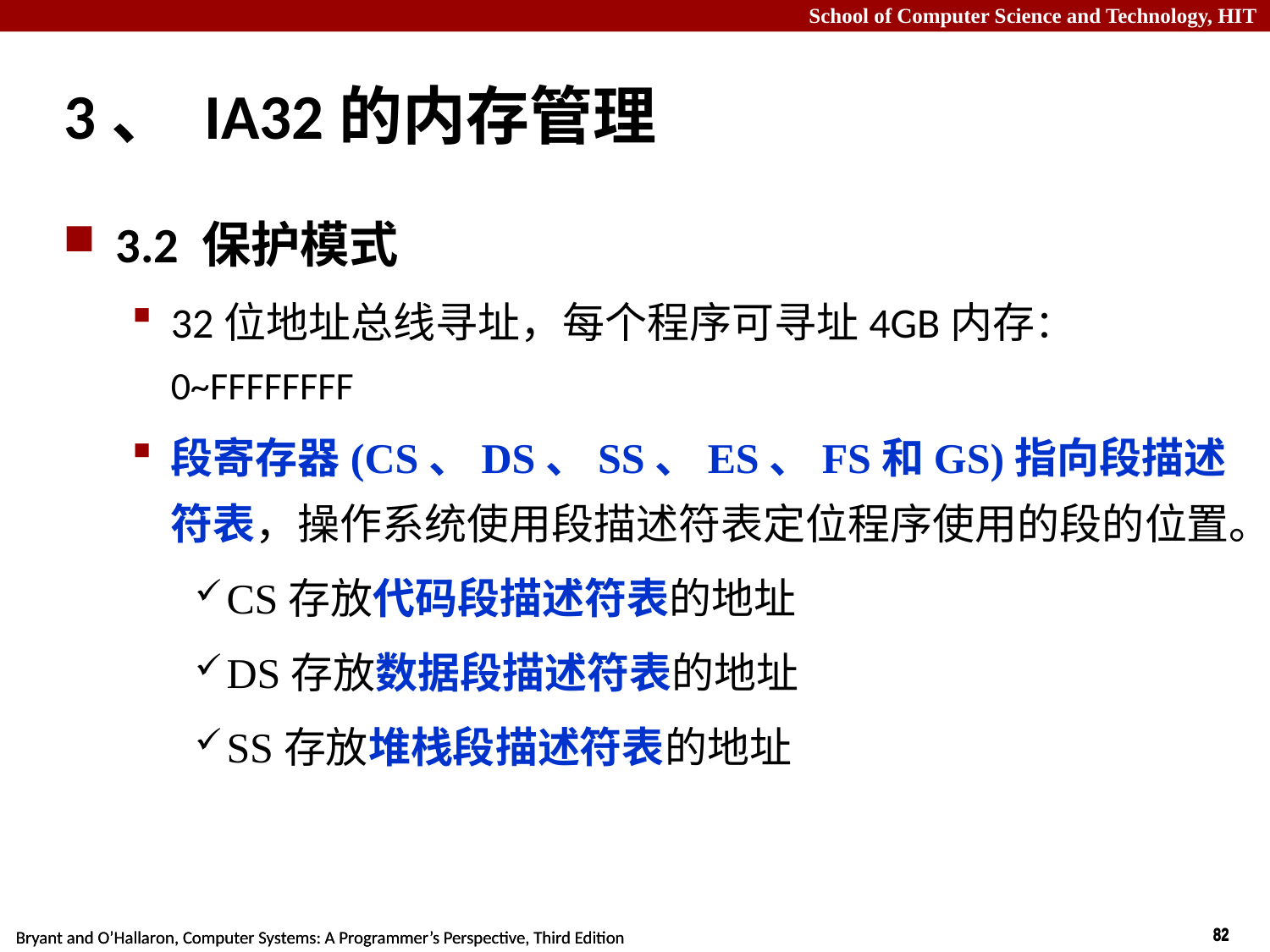

# 3、 IA32的内存管理
3.2 保护模式
32位地址总线寻址，每个程序可寻址4GB内存：0~FFFFFFFF
段寄存器(CS、DS、SS、ES、FS和GS)指向段描述符表，操作系统使用段描述符表定位程序使用的段的位置。
CS存放代码段描述符表的地址
DS存放数据段描述符表的地址
SS存放堆栈段描述符表的地址